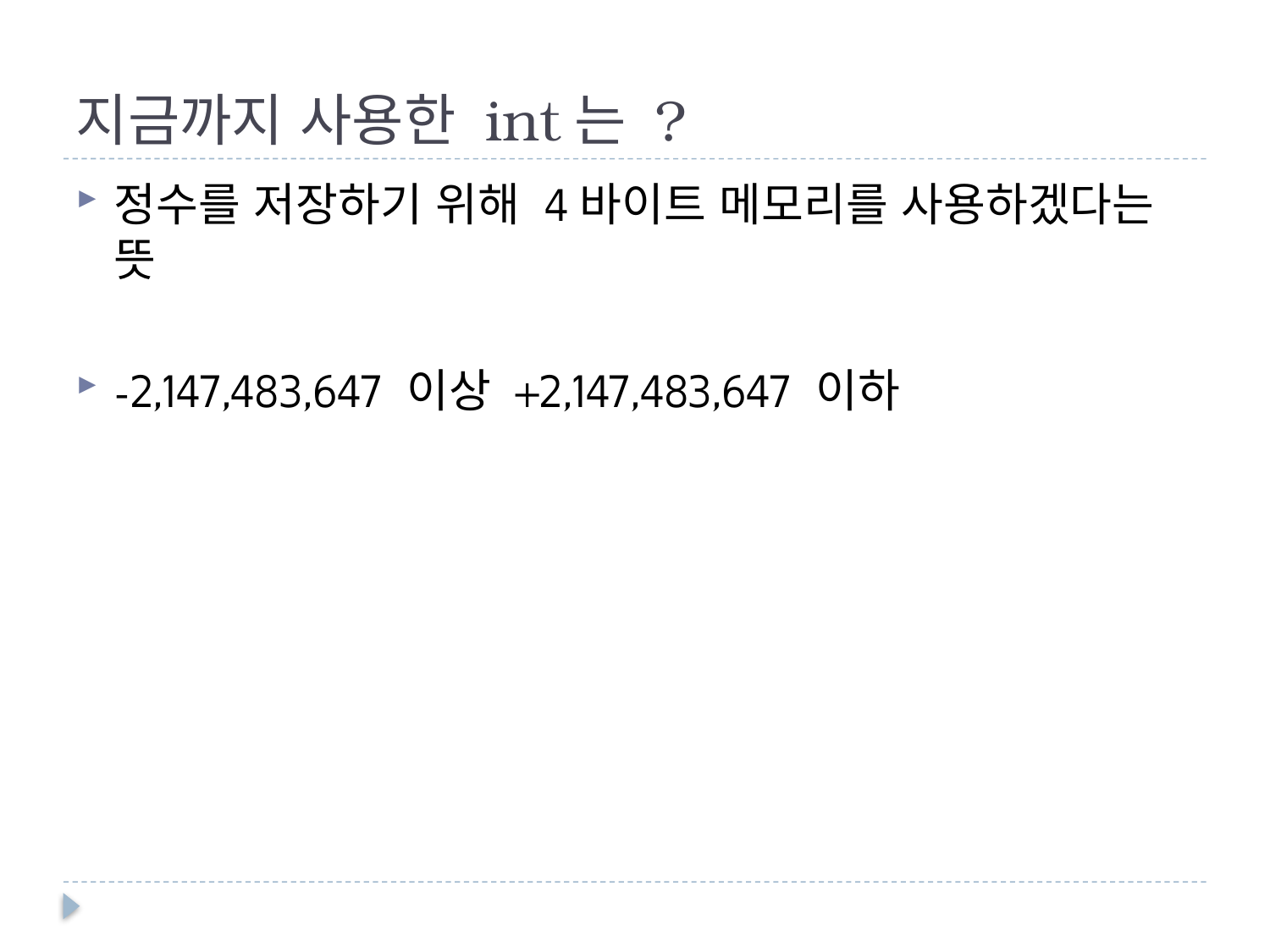

# 지금까지 사용한 int는 ?
정수를 저장하기 위해 4바이트 메모리를 사용하겠다는 뜻

-2,147,483,647 이상 +2,147,483,647 이하